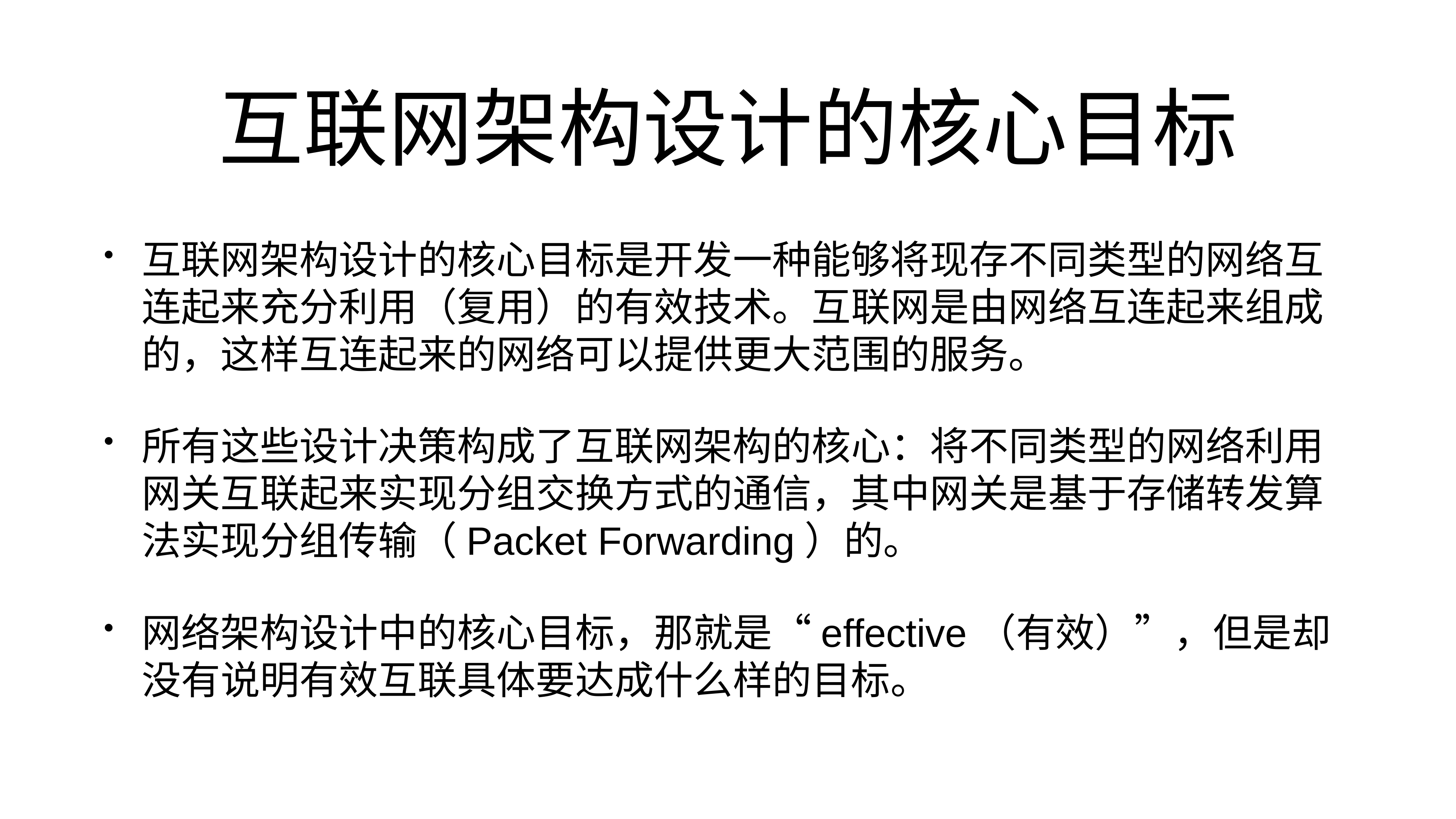

# 互联网架构设计的核心目标
互联网架构设计的核心目标是开发一种能够将现存不同类型的网络互连起来充分利用（复用）的有效技术。互联网是由网络互连起来组成的，这样互连起来的网络可以提供更大范围的服务。
所有这些设计决策构成了互联网架构的核心：将不同类型的网络利用网关互联起来实现分组交换方式的通信，其中网关是基于存储转发算法实现分组传输（Packet Forwarding）的。
网络架构设计中的核心目标，那就是“effective（有效）”，但是却没有说明有效互联具体要达成什么样的目标。